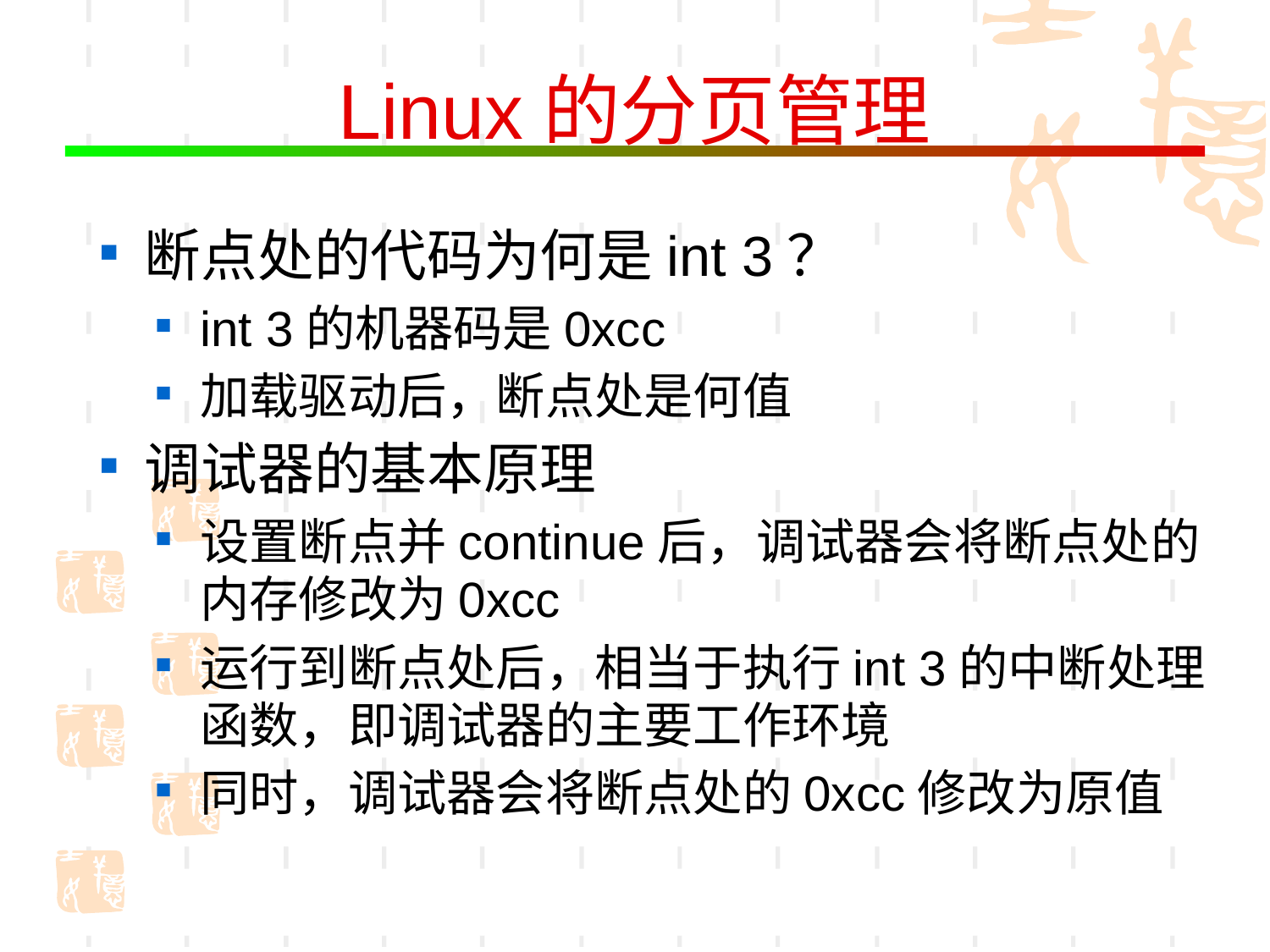

# Linux的分页管理
断点处的代码为何是int 3？
int 3的机器码是0xcc
加载驱动后，断点处是何值
调试器的基本原理
设置断点并continue后，调试器会将断点处的内存修改为0xcc
运行到断点处后，相当于执行int 3的中断处理函数，即调试器的主要工作环境
同时，调试器会将断点处的0xcc修改为原值